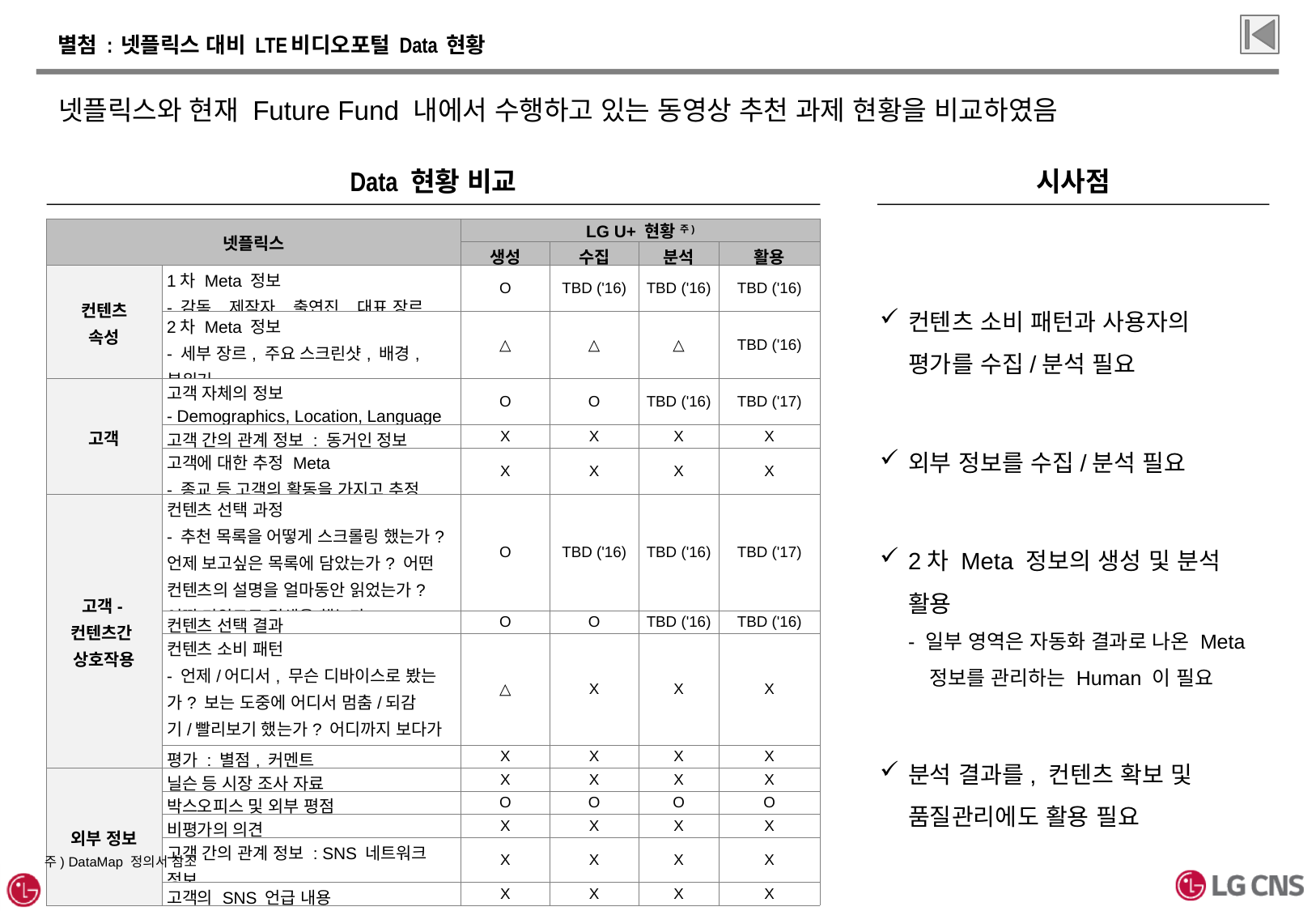

# 별첨 : 넷플릭스 대비 LTE비디오포털 Data 현황
넷플릭스와 현재 Future Fund 내에서 수행하고 있는 동영상 추천 과제 현황을 비교하였음
Data 현황 비교

시사점

| 넷플릭스 |  | LG U+ 현황 주) |  |  |  |
| --- | --- | --- | --- | --- | --- |
|  |  | 생성 | 수집 | 분석 | 활용 |
| 컨텐츠 속성 | 1차 Meta 정보 - 감독, 제작자, 출연진, 대표 장르 | O | TBD ('16) | TBD ('16) | TBD ('16) |
|  | 2차 Meta 정보 - 세부 장르, 주요 스크린샷, 배경, 분위기 | △ | △ | △ | TBD ('16) |
| 고객 | 고객 자체의 정보 - Demographics, Location, Language | O | O | TBD ('16) | TBD ('17) |
|  | 고객 간의 관계 정보 : 동거인 정보 | X | X | X | X |
|  | 고객에 대한 추정 Meta - 종교 등 고객의 활동을 가지고 추정 | X | X | X | X |
| 고객-컨텐츠간 상호작용 | 컨텐츠 선택 과정 - 추천 목록을 어떻게 스크롤링 했는가? 언제 보고싶은 목록에 담았는가? 어떤 컨텐츠의 설명을 얼마동안 읽었는가? 어떤 키워드로 검색을 했는가? | O | TBD ('16) | TBD ('16) | TBD ('17) |
|  | 컨텐츠 선택 결과 | O | O | TBD ('16) | TBD ('16) |
|  | 컨텐츠 소비 패턴 - 언제/어디서, 무슨 디바이스로 봤는가? 보는 도중에 어디서 멈춤/되감기/빨리보기 했는가? 어디까지 보다가 포기했는가? | △ | X | X | X |
|  | 평가 : 별점, 커멘트 | X | X | X | X |
| 외부 정보 | 닐슨 등 시장 조사 자료 | X | X | X | X |
|  | 박스오피스 및 외부 평점 | O | O | O | O |
|  | 비평가의 의견 | X | X | X | X |
|  | 고객 간의 관계 정보 : SNS 네트워크 정보 | X | X | X | X |
|  | 고객의 SNS 언급 내용 | X | X | X | X |
컨텐츠 소비 패턴과 사용자의 평가를 수집/분석 필요

외부 정보를 수집/분석 필요

2차 Meta 정보의 생성 및 분석 활용
- 일부 영역은 자동화 결과로 나온 Meta
   정보를 관리하는 Human 이 필요

분석 결과를, 컨텐츠 확보 및 품질관리에도 활용 필요

주) DataMap 정의서 참조